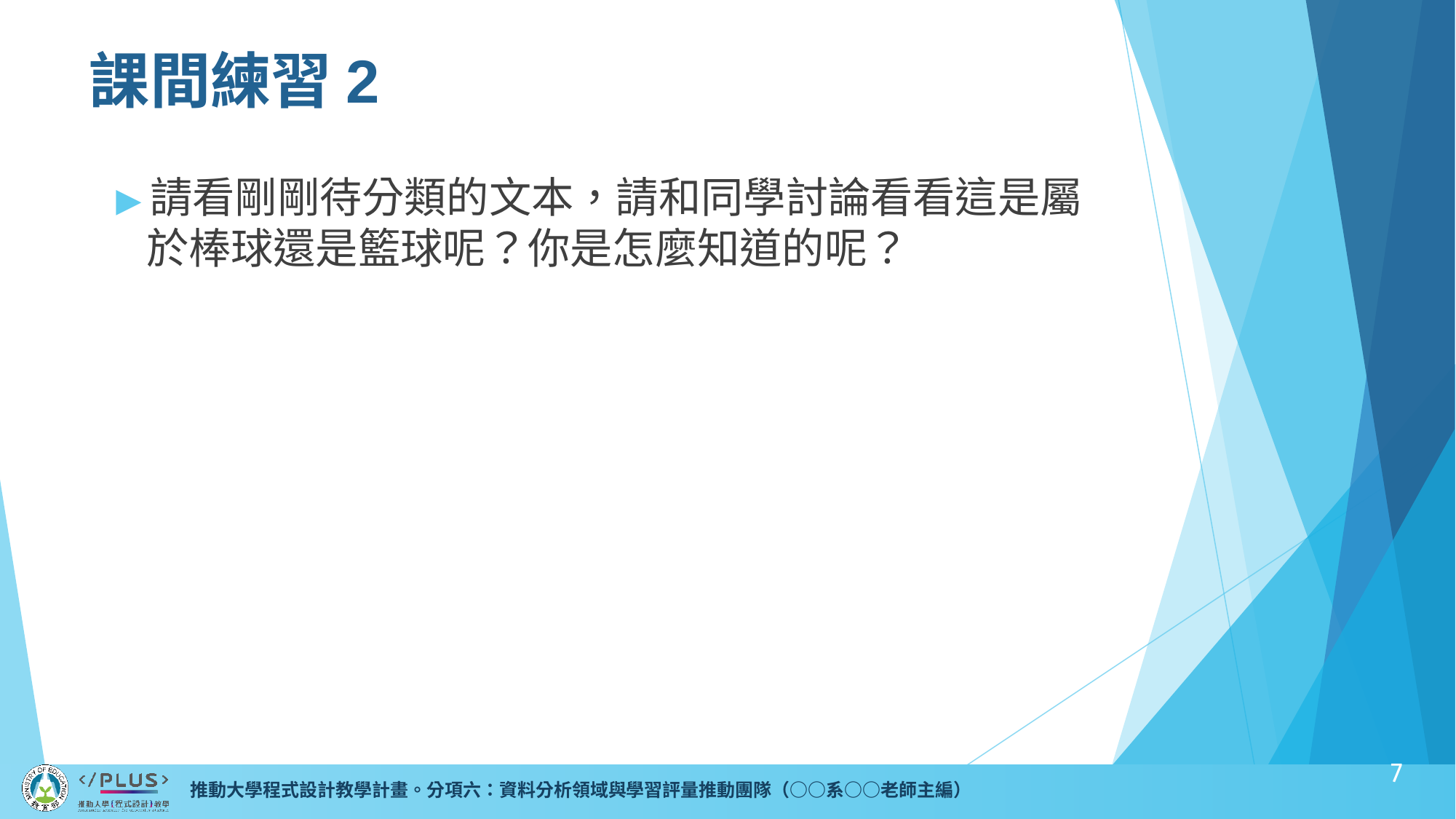

# 課間練習2
請看剛剛待分類的文本，請和同學討論看看這是屬於棒球還是籃球呢？你是怎麼知道的呢？
7